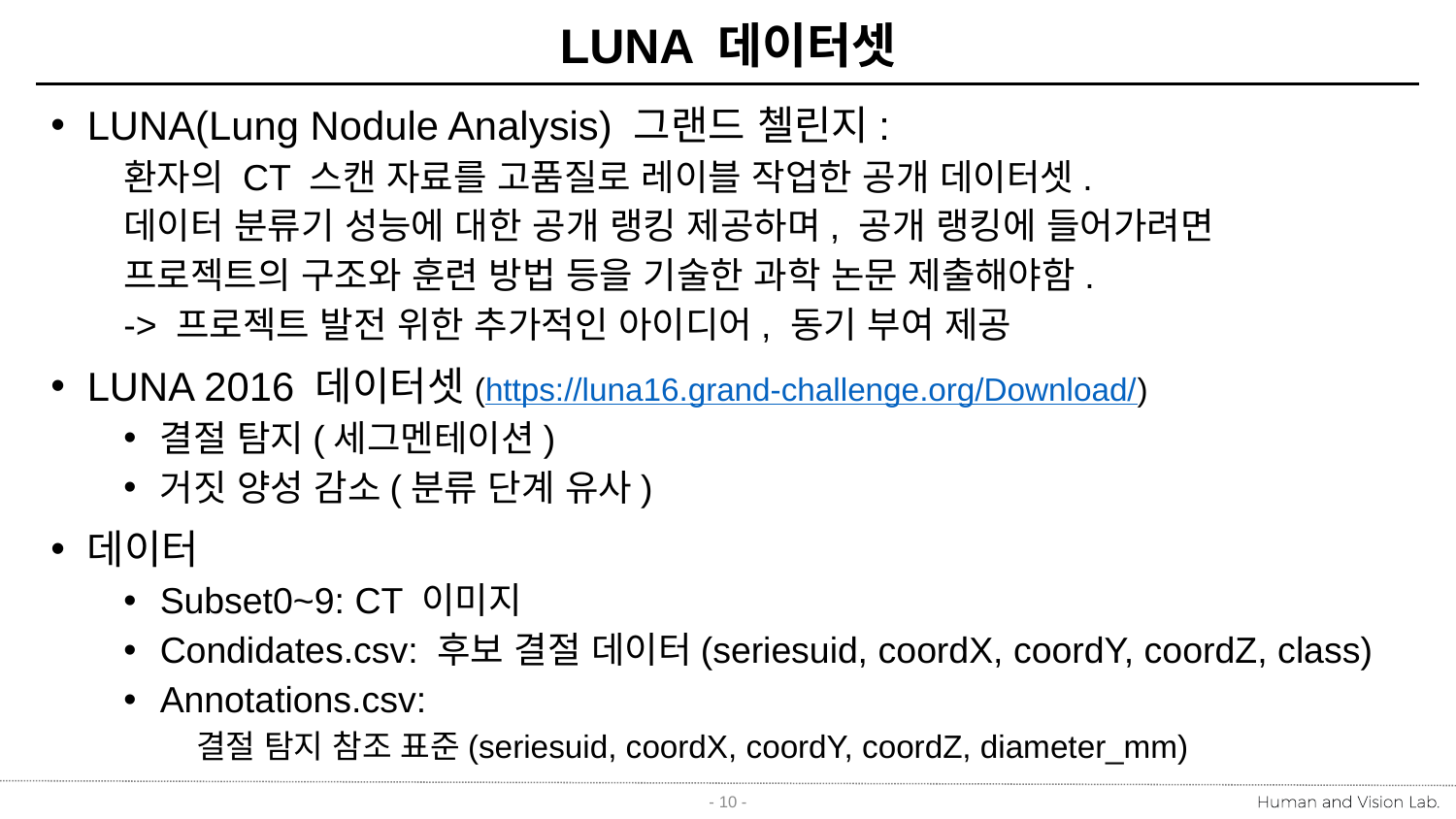

# LUNA 데이터셋
LUNA(Lung Nodule Analysis) 그랜드 첼린지:
환자의 CT 스캔 자료를 고품질로 레이블 작업한 공개 데이터셋.
데이터 분류기 성능에 대한 공개 랭킹 제공하며, 공개 랭킹에 들어가려면
프로젝트의 구조와 훈련 방법 등을 기술한 과학 논문 제출해야함.
-> 프로젝트 발전 위한 추가적인 아이디어, 동기 부여 제공
LUNA 2016 데이터셋(https://luna16.grand-challenge.org/Download/)
결절 탐지(세그멘테이션)
거짓 양성 감소(분류 단계 유사)
데이터
Subset0~9: CT 이미지
Condidates.csv: 후보 결절 데이터(seriesuid, coordX, coordY, coordZ, class)
Annotations.csv:
결절 탐지 참조 표준(seriesuid, coordX, coordY, coordZ, diameter_mm)
- 10 -